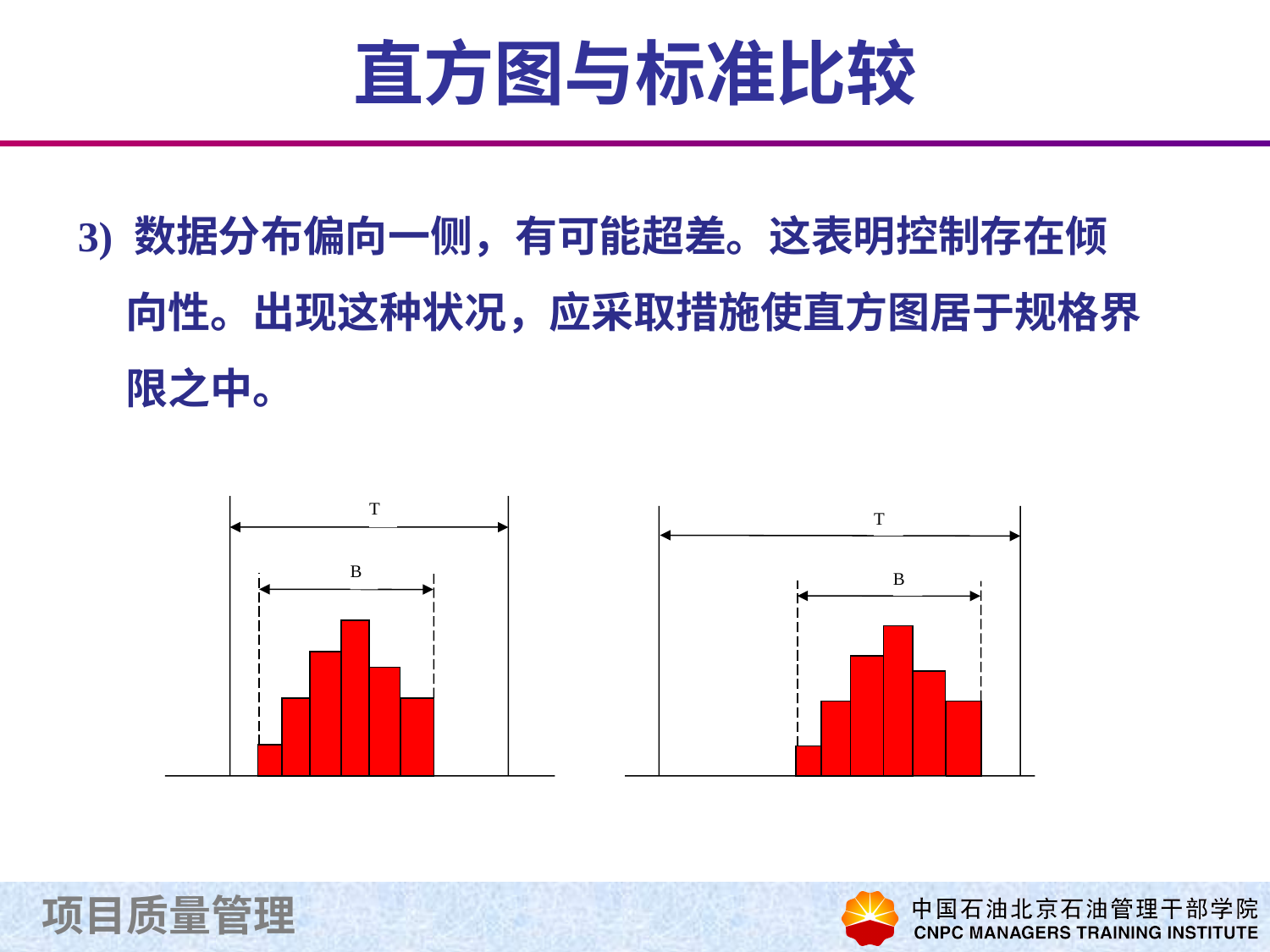

# 直方图与标准比较
3) 数据分布偏向一侧，有可能超差。这表明控制存在倾向性。出现这种状况，应采取措施使直方图居于规格界限之中。

T

B

T

B